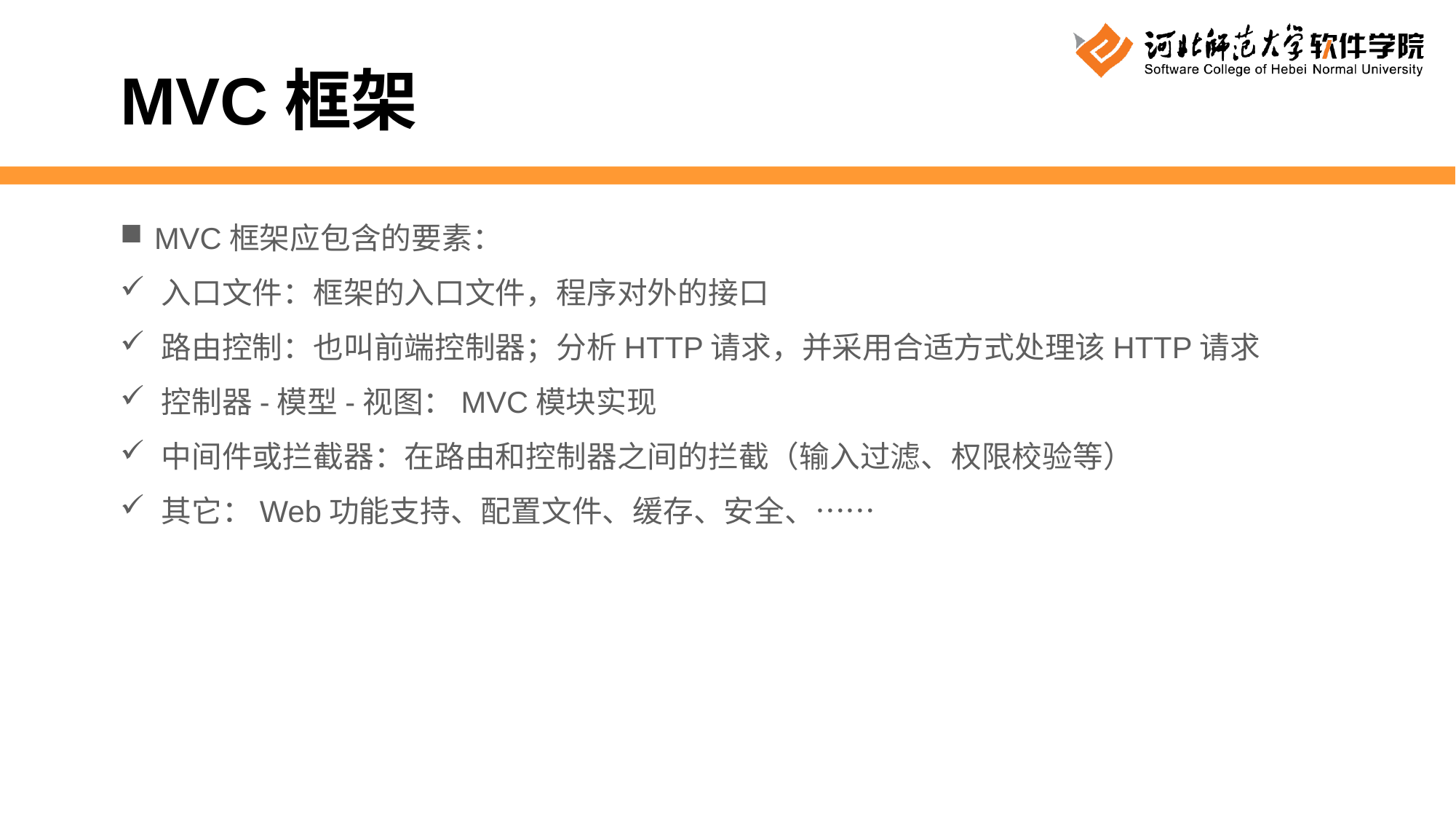

MVC框架
MVC框架应包含的要素：
入口文件：框架的入口文件，程序对外的接口
路由控制：也叫前端控制器；分析HTTP请求，并采用合适方式处理该HTTP请求
控制器-模型-视图：MVC模块实现
中间件或拦截器：在路由和控制器之间的拦截（输入过滤、权限校验等）
其它：Web功能支持、配置文件、缓存、安全、……